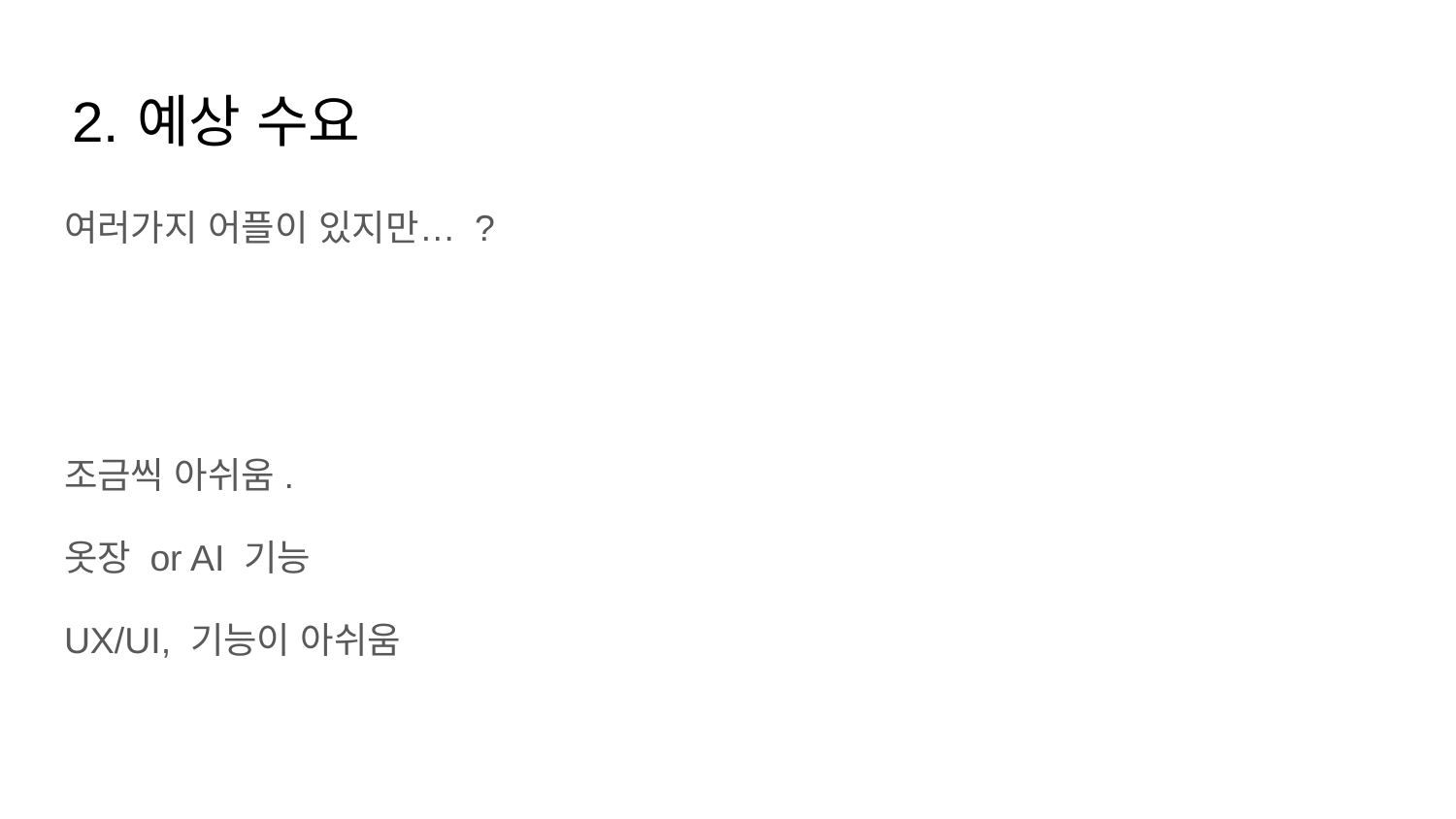

# 예상 수요
여러가지 어플이 있지만… ?

조금씩 아쉬움.
옷장 or AI 기능
UX/UI, 기능이 아쉬움